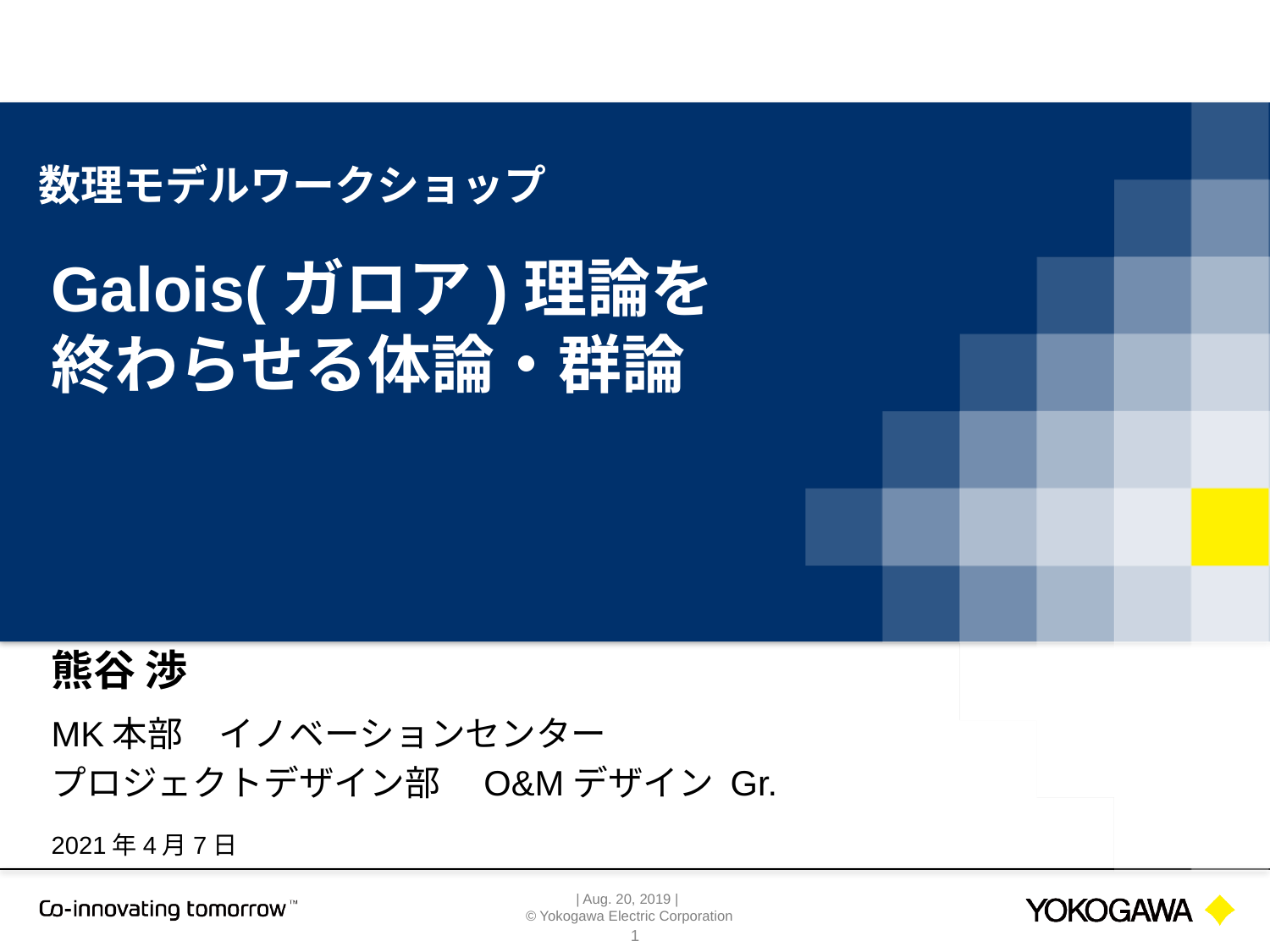

数理モデルワークショップ
# Galois(ガロア)理論を 終わらせる体論・群論
熊谷 渉
MK本部　イノベーションセンター
プロジェクトデザイン部　O&Mデザイン Gr.
2021年4月7日
1